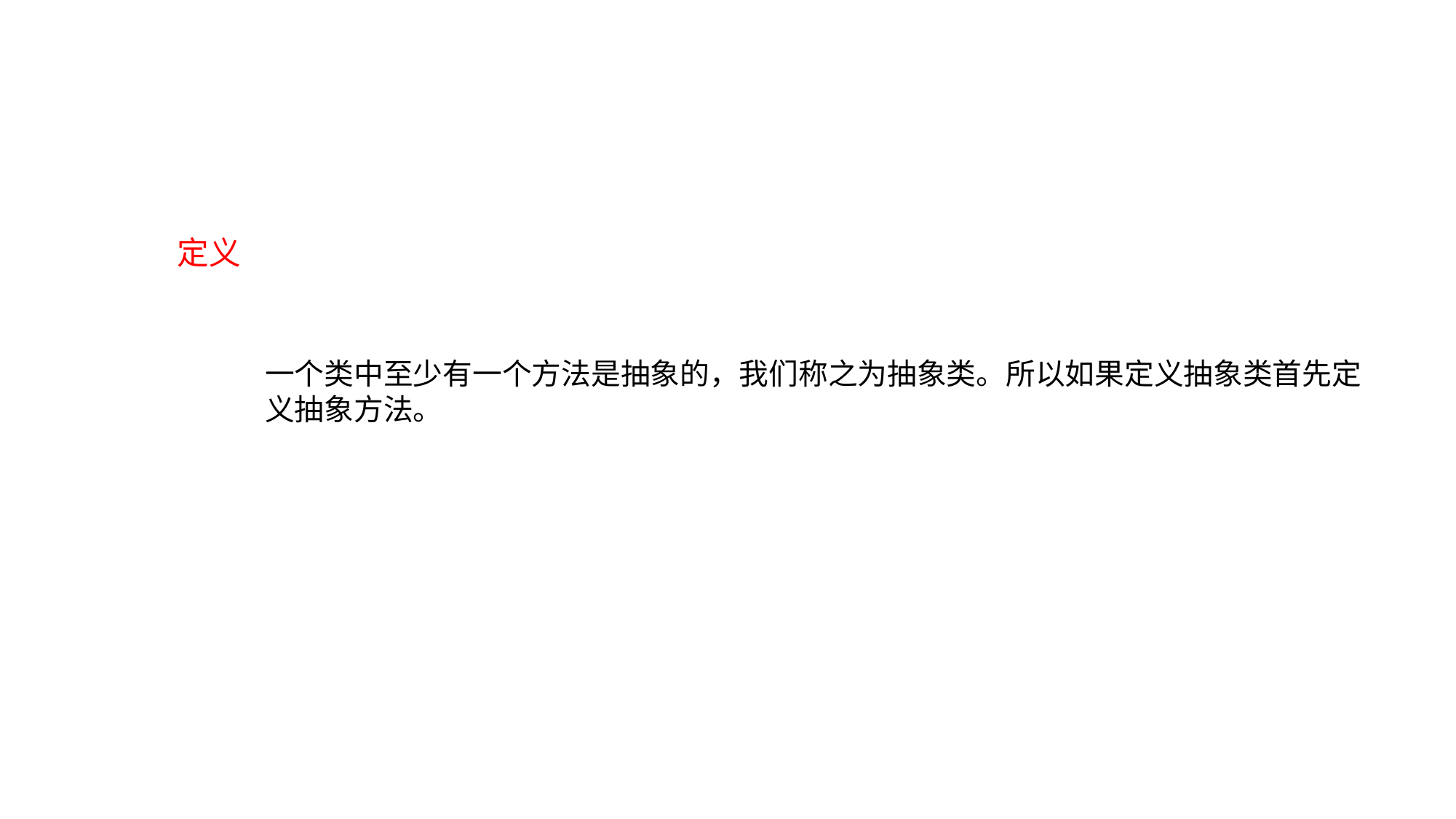

定义
一个类中至少有一个方法是抽象的，我们称之为抽象类。所以如果定义抽象类首先定义抽象方法。